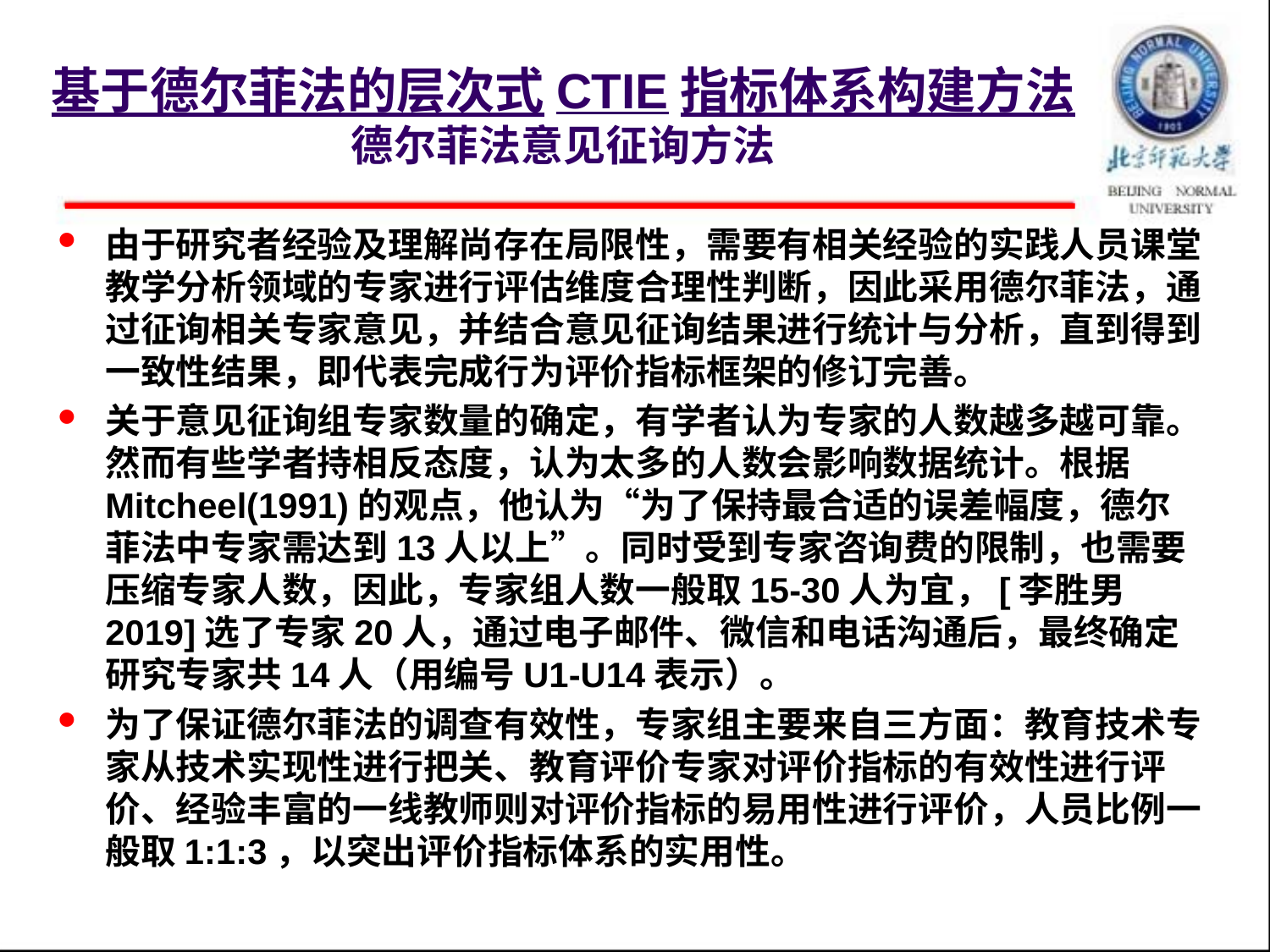

# 基于德尔菲法的层次式CTIE指标体系构建方法 德尔菲法意见征询方法
由于研究者经验及理解尚存在局限性，需要有相关经验的实践人员课堂教学分析领域的专家进行评估维度合理性判断，因此采用德尔菲法，通过征询相关专家意见，并结合意见征询结果进行统计与分析，直到得到一致性结果，即代表完成行为评价指标框架的修订完善。
关于意见征询组专家数量的确定，有学者认为专家的人数越多越可靠。然而有些学者持相反态度，认为太多的人数会影响数据统计。根据Mitcheel(1991)的观点，他认为“为了保持最合适的误差幅度，德尔菲法中专家需达到13人以上”。同时受到专家咨询费的限制，也需要压缩专家人数，因此，专家组人数一般取15-30人为宜，[李胜男2019]选了专家20人，通过电子邮件、微信和电话沟通后，最终确定研究专家共14人（用编号U1-U14表示）。
为了保证德尔菲法的调查有效性，专家组主要来自三方面：教育技术专家从技术实现性进行把关、教育评价专家对评价指标的有效性进行评价、经验丰富的一线教师则对评价指标的易用性进行评价，人员比例一般取1:1:3，以突出评价指标体系的实用性。